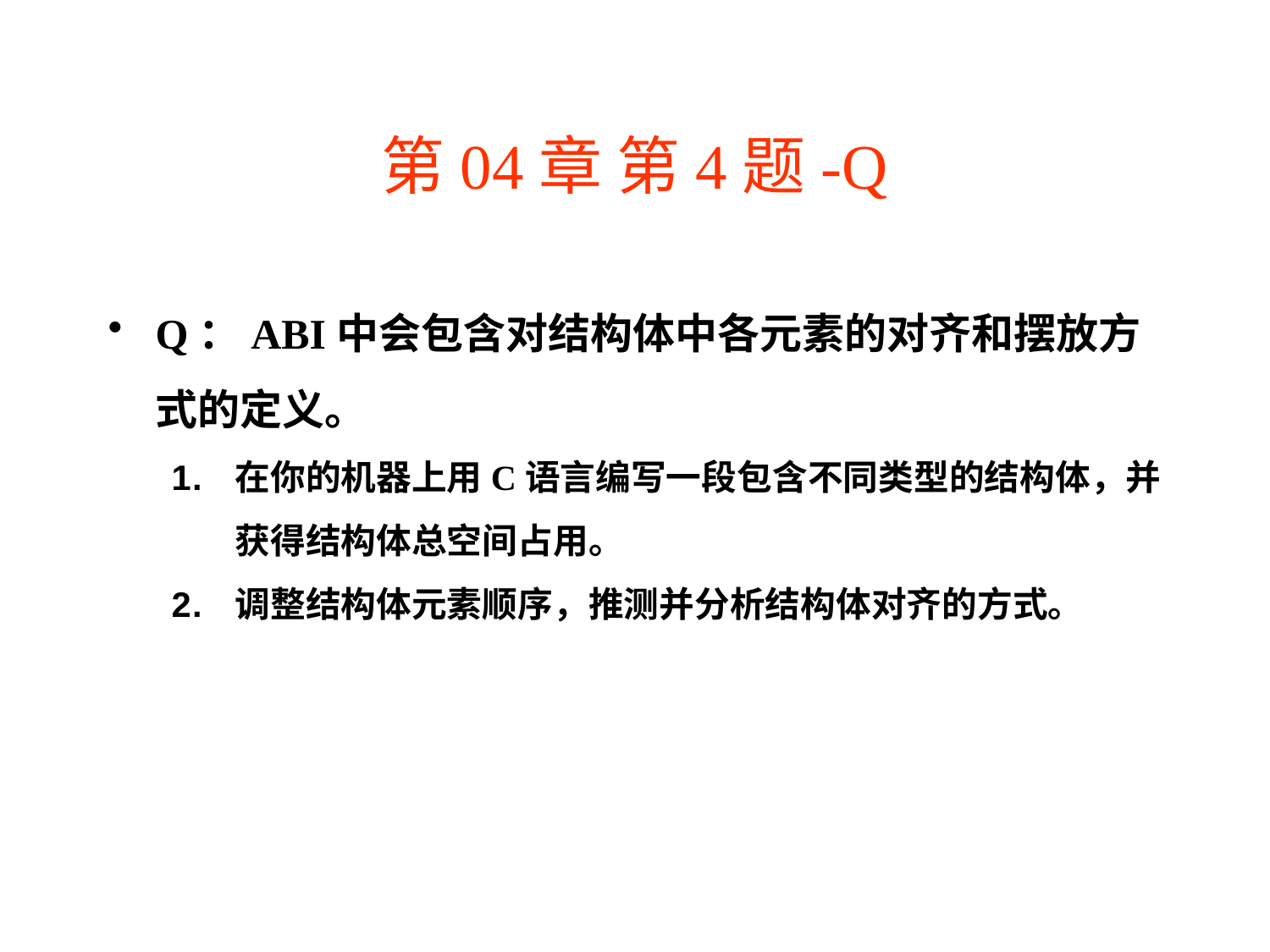

# 第04章 第4题-Q
Q：ABI中会包含对结构体中各元素的对齐和摆放方式的定义。
在你的机器上用C语言编写一段包含不同类型的结构体，并获得结构体总空间占用。
调整结构体元素顺序，推测并分析结构体对齐的方式。